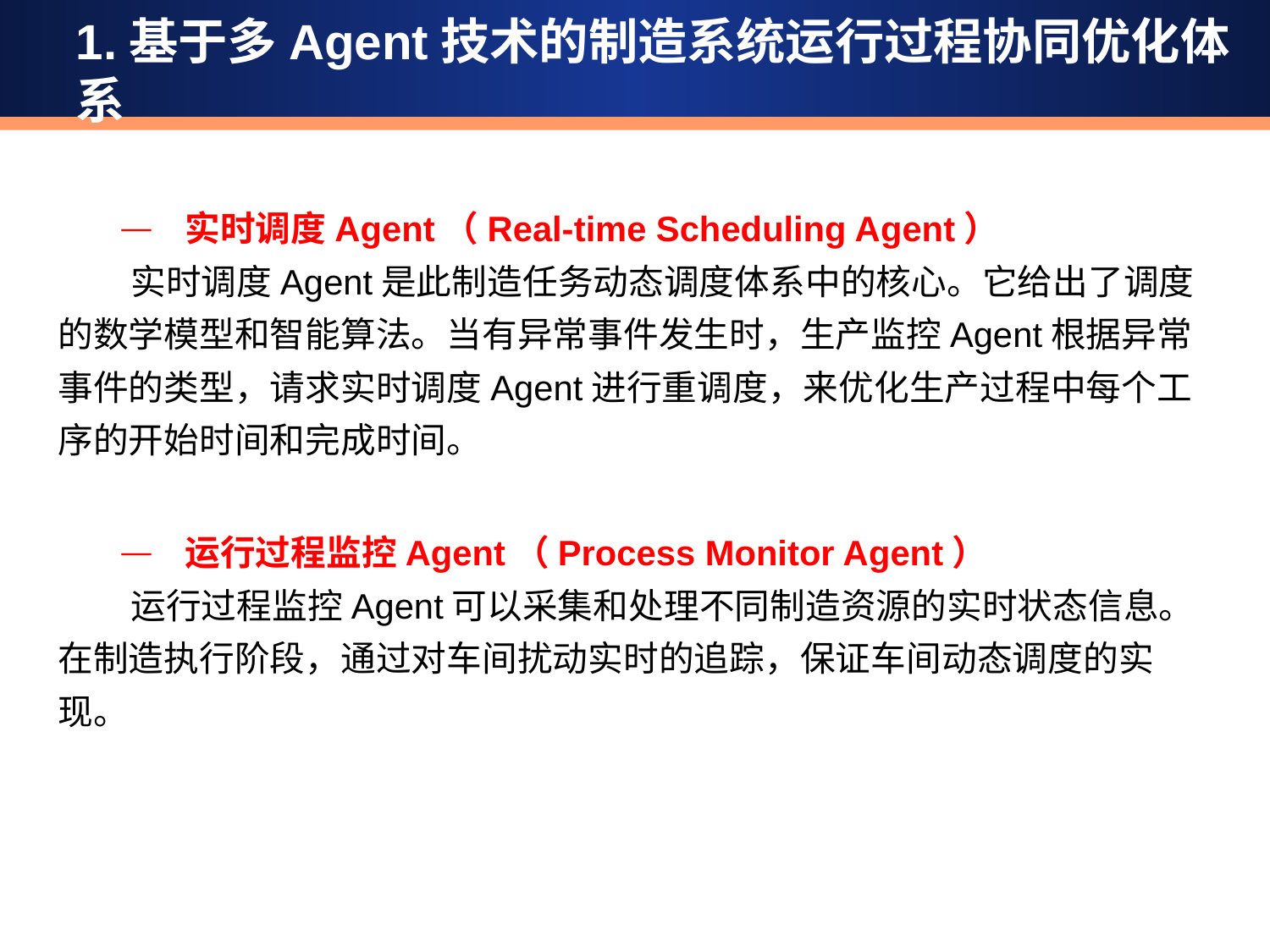

1.基于多Agent技术的制造系统运行过程协同优化体系
实时调度Agent（Real-time Scheduling Agent）
        实时调度Agent是此制造任务动态调度体系中的核心。它给出了调度的数学模型和智能算法。当有异常事件发生时，生产监控Agent根据异常事件的类型，请求实时调度Agent进行重调度，来优化生产过程中每个工序的开始时间和完成时间。

运行过程监控Agent（Process Monitor Agent）
        运行过程监控Agent可以采集和处理不同制造资源的实时状态信息。在制造执行阶段，通过对车间扰动实时的追踪，保证车间动态调度的实现。